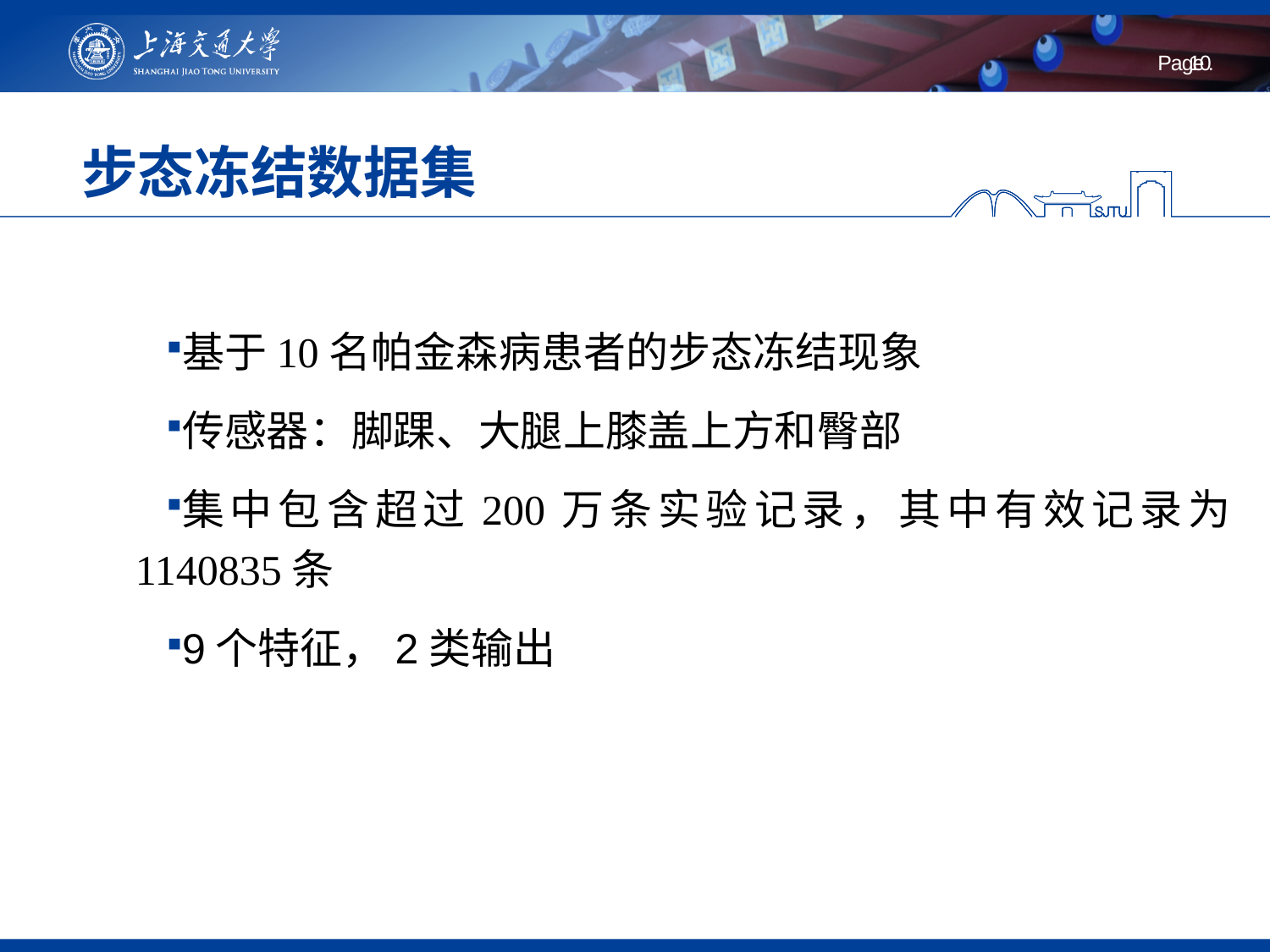

# 步态冻结数据集
基于10名帕金森病患者的步态冻结现象
传感器：脚踝、大腿上膝盖上方和臀部
集中包含超过200万条实验记录，其中有效记录为1140835条
9个特征，2类输出